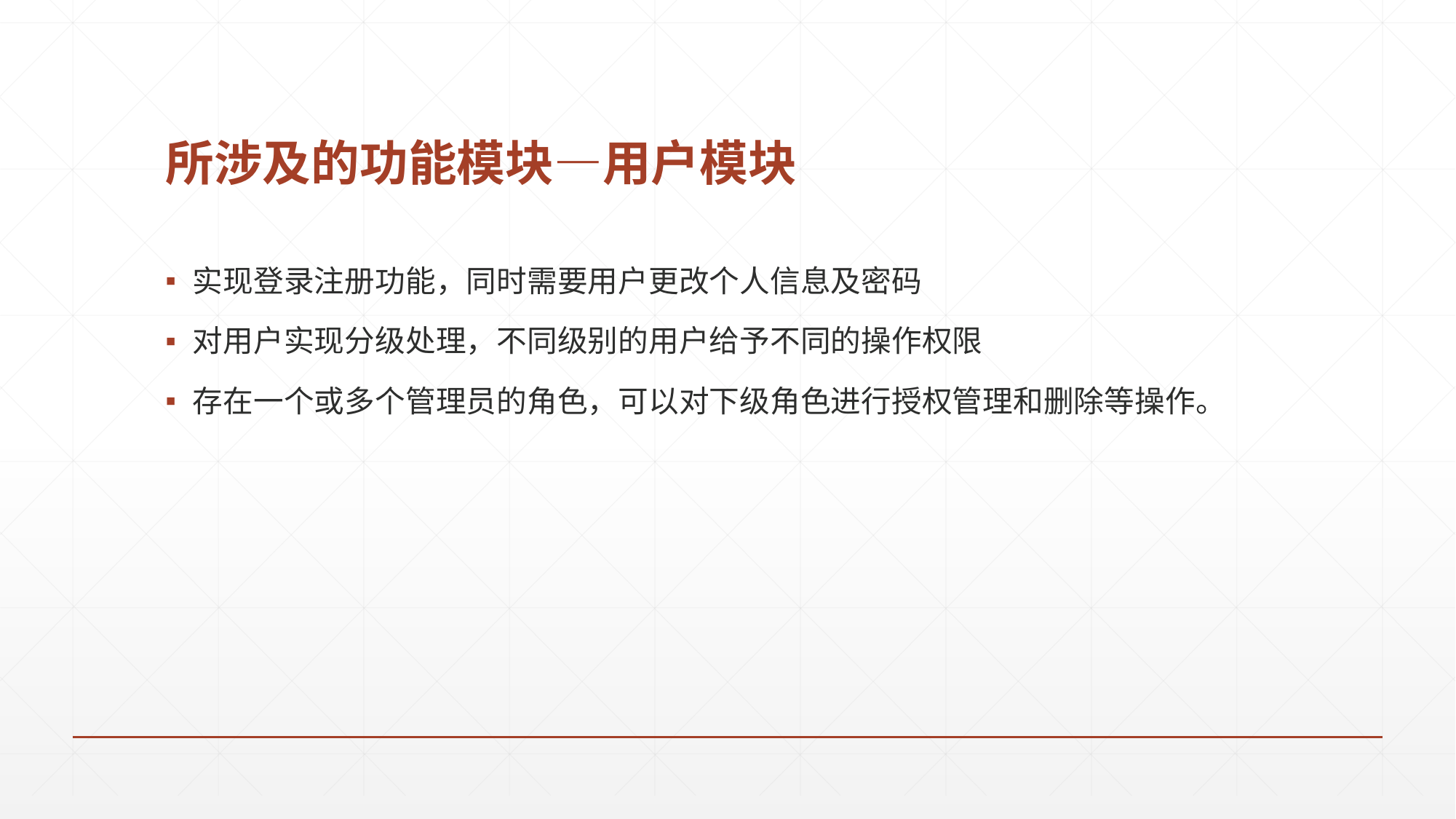

# 所涉及的功能模块—用户模块

实现登录注册功能，同时需要用户更改个人信息及密码
对用户实现分级处理，不同级别的用户给予不同的操作权限
存在一个或多个管理员的角色，可以对下级角色进行授权管理和删除等操作。